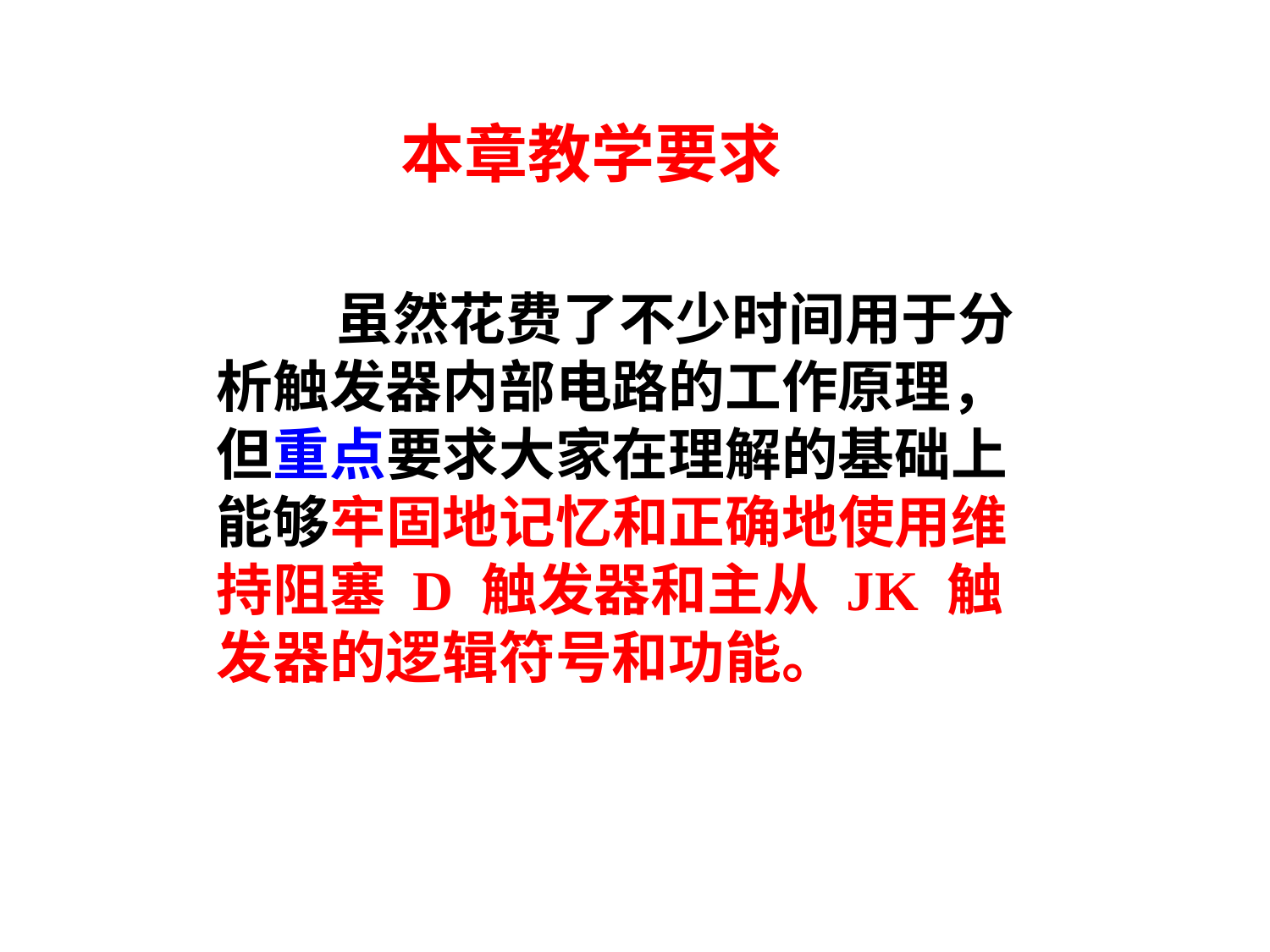

本章教学要求
虽然花费了不少时间用于分析触发器内部电路的工作原理，但重点要求大家在理解的基础上能够牢固地记忆和正确地使用维持阻塞 D 触发器和主从 JK 触发器的逻辑符号和功能。